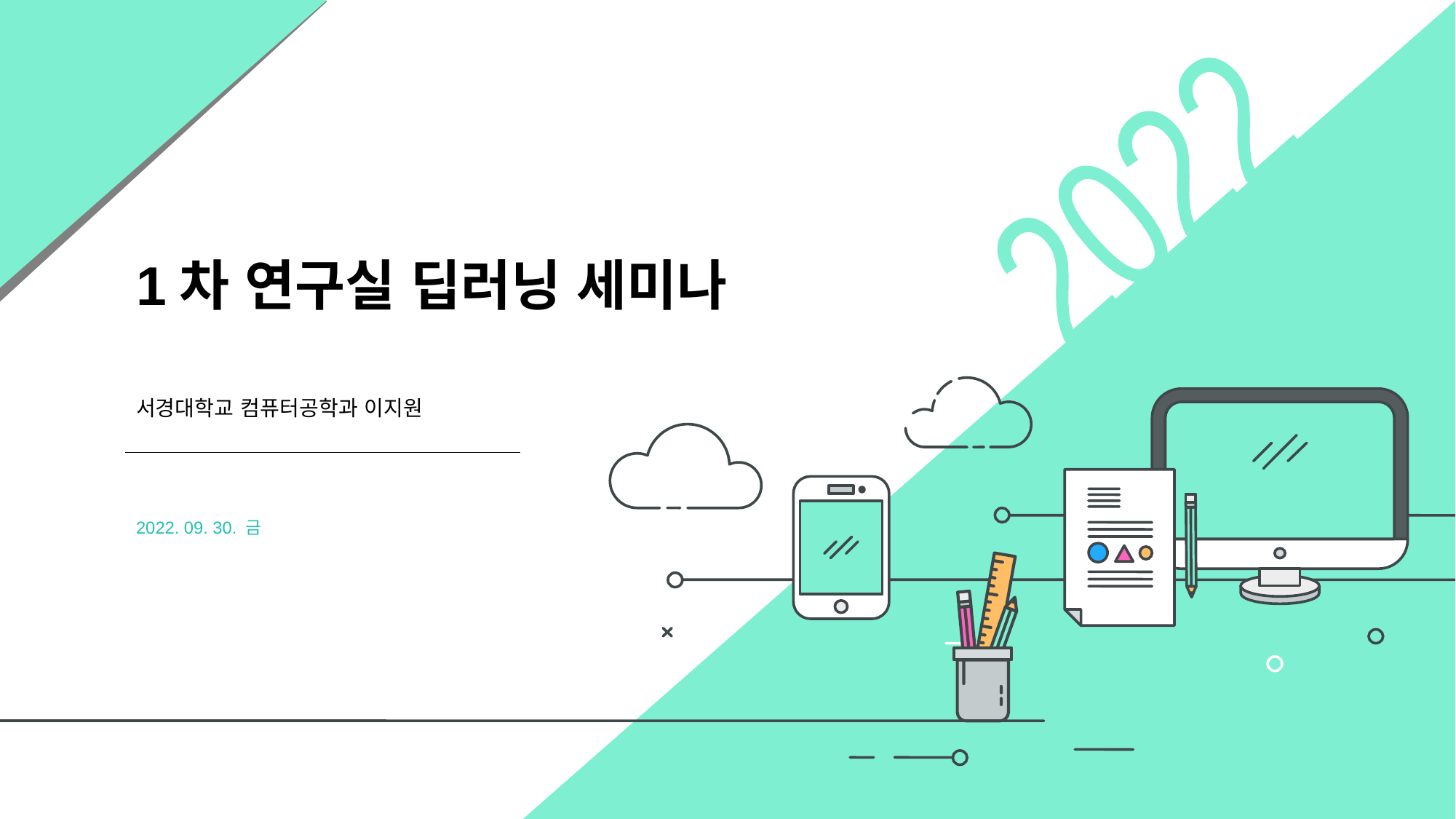

2022
# 1차 연구실 딥러닝 세미나
서경대학교 컴퓨터공학과 이지원
2022. 09. 30. 금